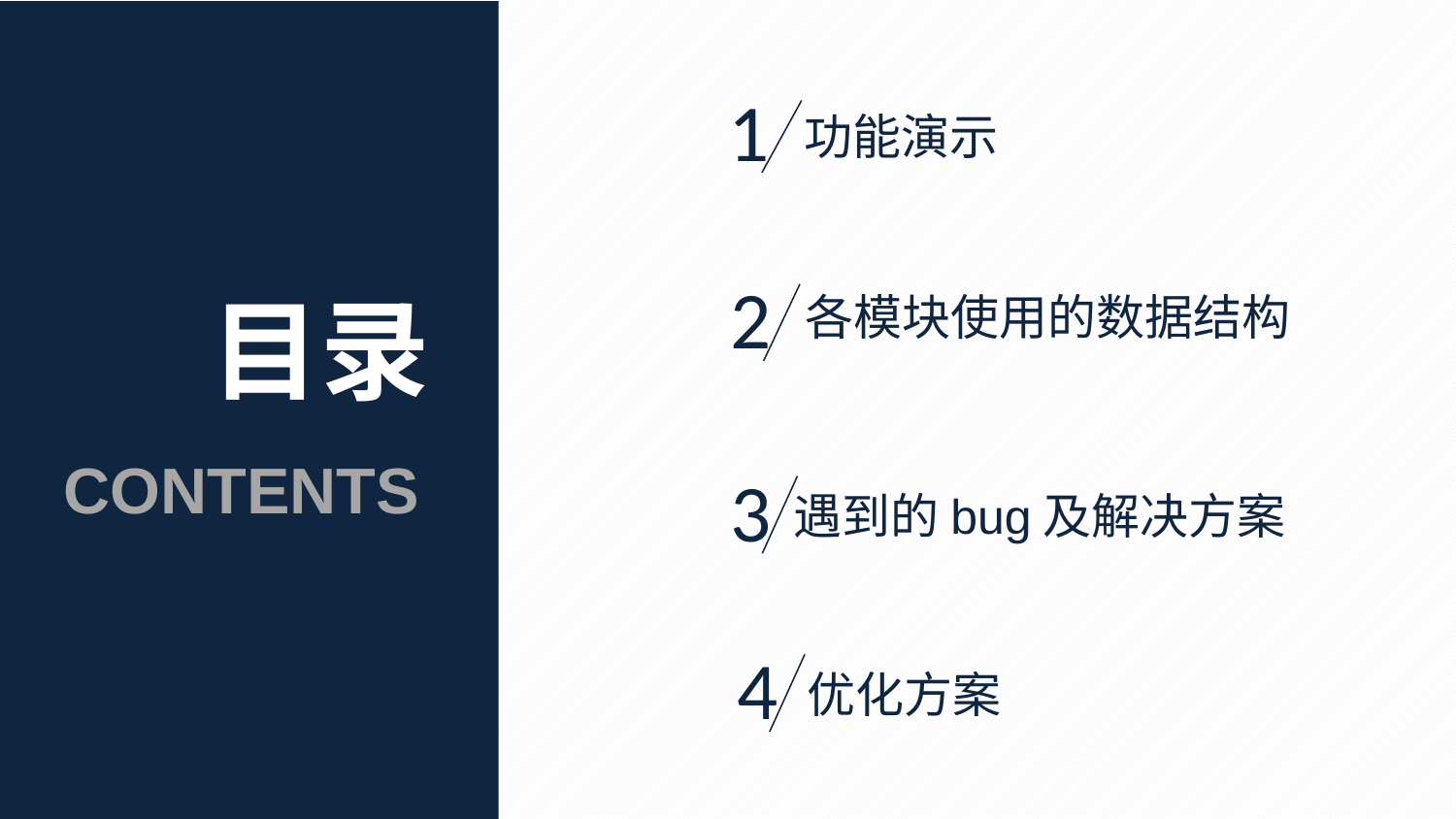

1
功能演示
2
目录
各模块使用的数据结构
CONTENTS
3
遇到的bug及解决方案
4
优化方案